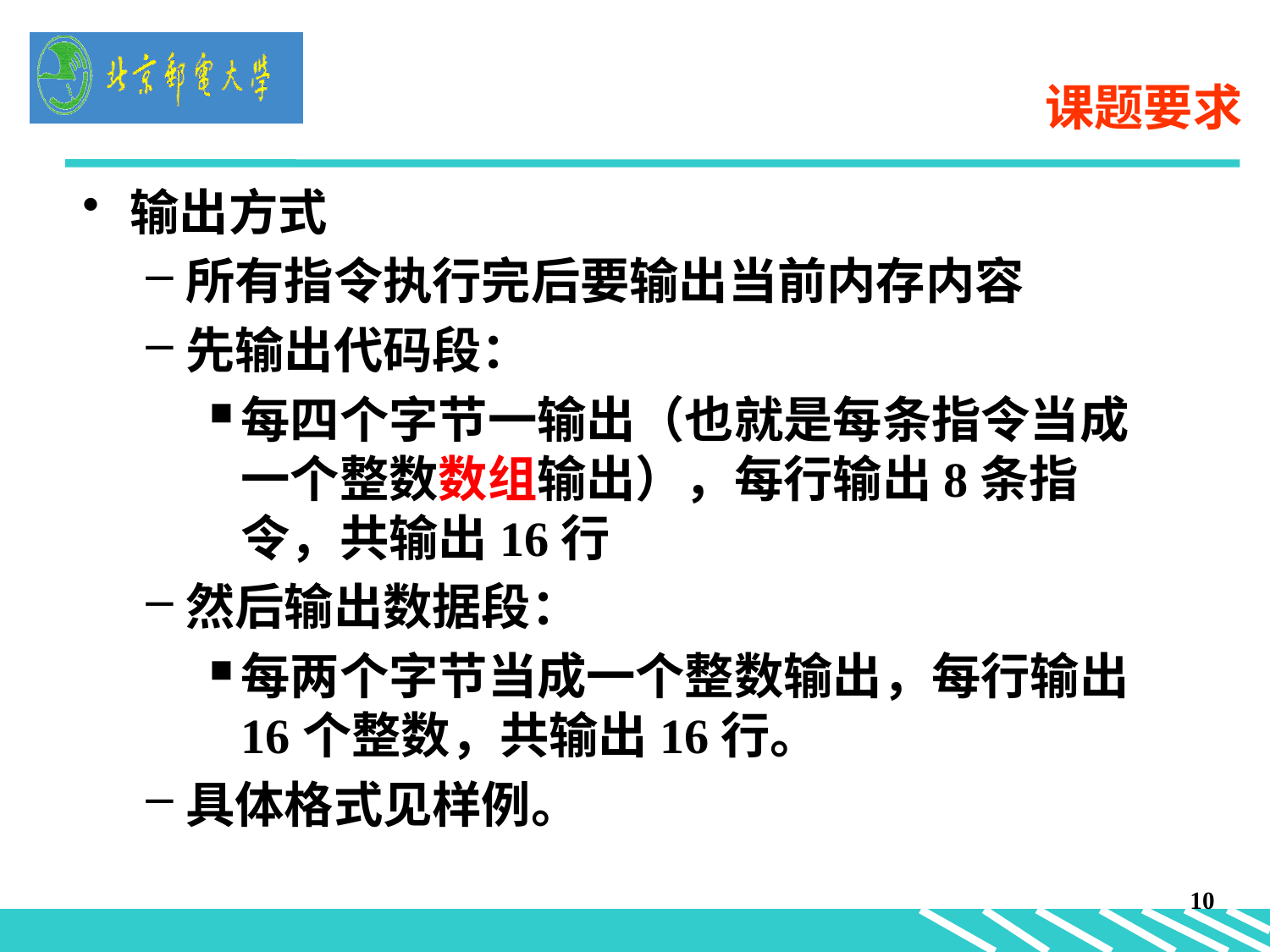

# 课题要求
输出方式
所有指令执行完后要输出当前内存内容
先输出代码段：
每四个字节一输出（也就是每条指令当成一个整数数组输出），每行输出8条指令，共输出16行
然后输出数据段：
每两个字节当成一个整数输出，每行输出16个整数，共输出16行。
具体格式见样例。
10